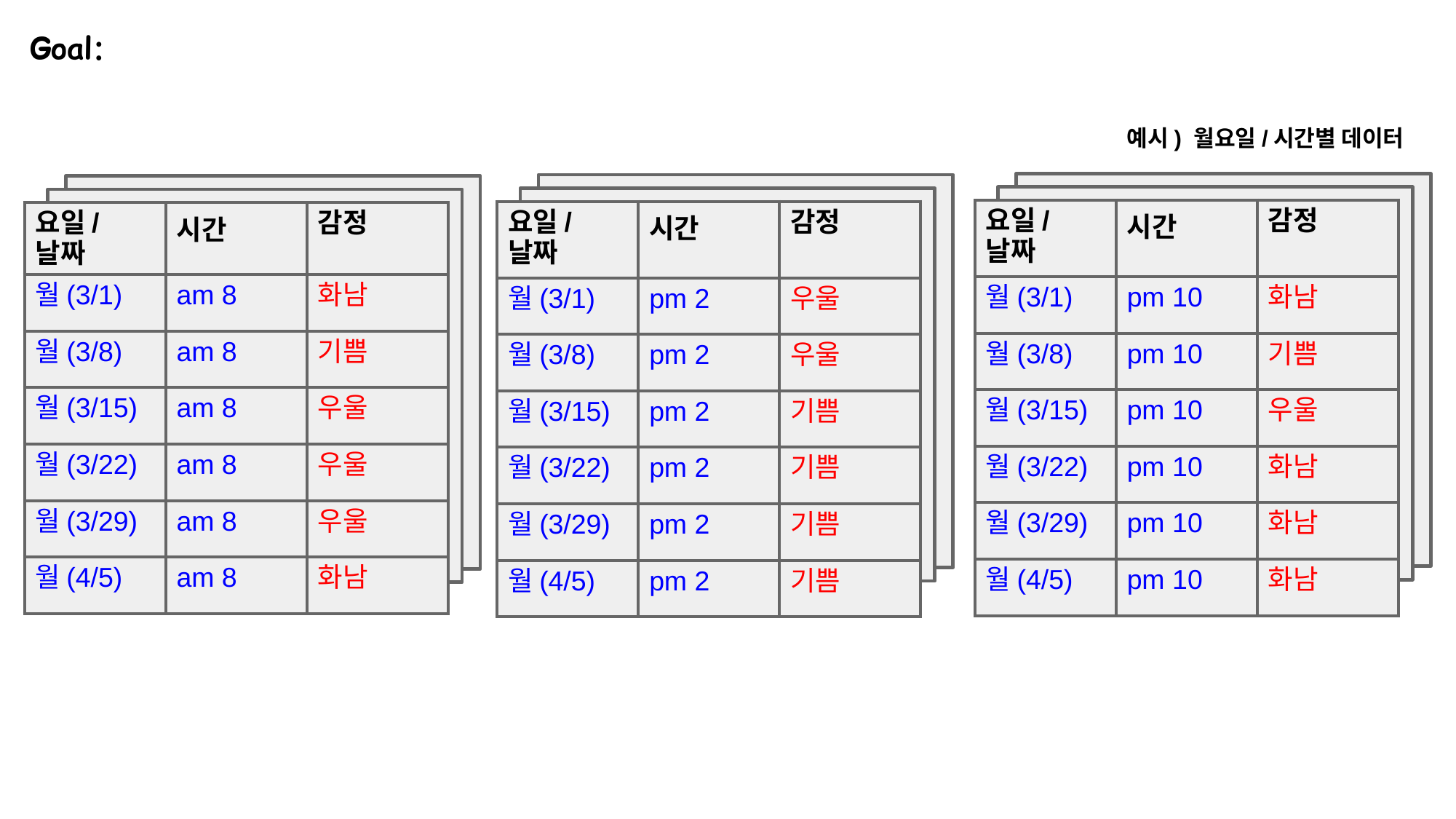

Goal:
예시) 월요일/시간별 데이터

| 요일/날짜 | 시간 | 감정 |
| --- | --- | --- |
| 월(3/1) | pm 10 | 화남 |
| 월(3/8) | pm 10 | 기쁨 |
| 월(3/15) | pm 10 | 우울 |
| 월(3/22) | pm 10 | 화남 |
| 월(3/29) | pm 10 | 화남 |
| 월(4/5) | pm 10 | 화남 |
| 요일/날짜 | 시간 | 감정 |
| --- | --- | --- |
| 월(3/1) | pm 2 | 우울 |
| 월(3/8) | pm 2 | 우울 |
| 월(3/15) | pm 2 | 기쁨 |
| 월(3/22) | pm 2 | 기쁨 |
| 월(3/29) | pm 2 | 기쁨 |
| 월(4/5) | pm 2 | 기쁨 |
| 요일/날짜 | 시간 | 감정 |
| --- | --- | --- |
| 월(3/1) | am 8 | 화남 |
| 월(3/8) | am 8 | 기쁨 |
| 월(3/15) | am 8 | 우울 |
| 월(3/22) | am 8 | 우울 |
| 월(3/29) | am 8 | 우울 |
| 월(4/5) | am 8 | 화남 |